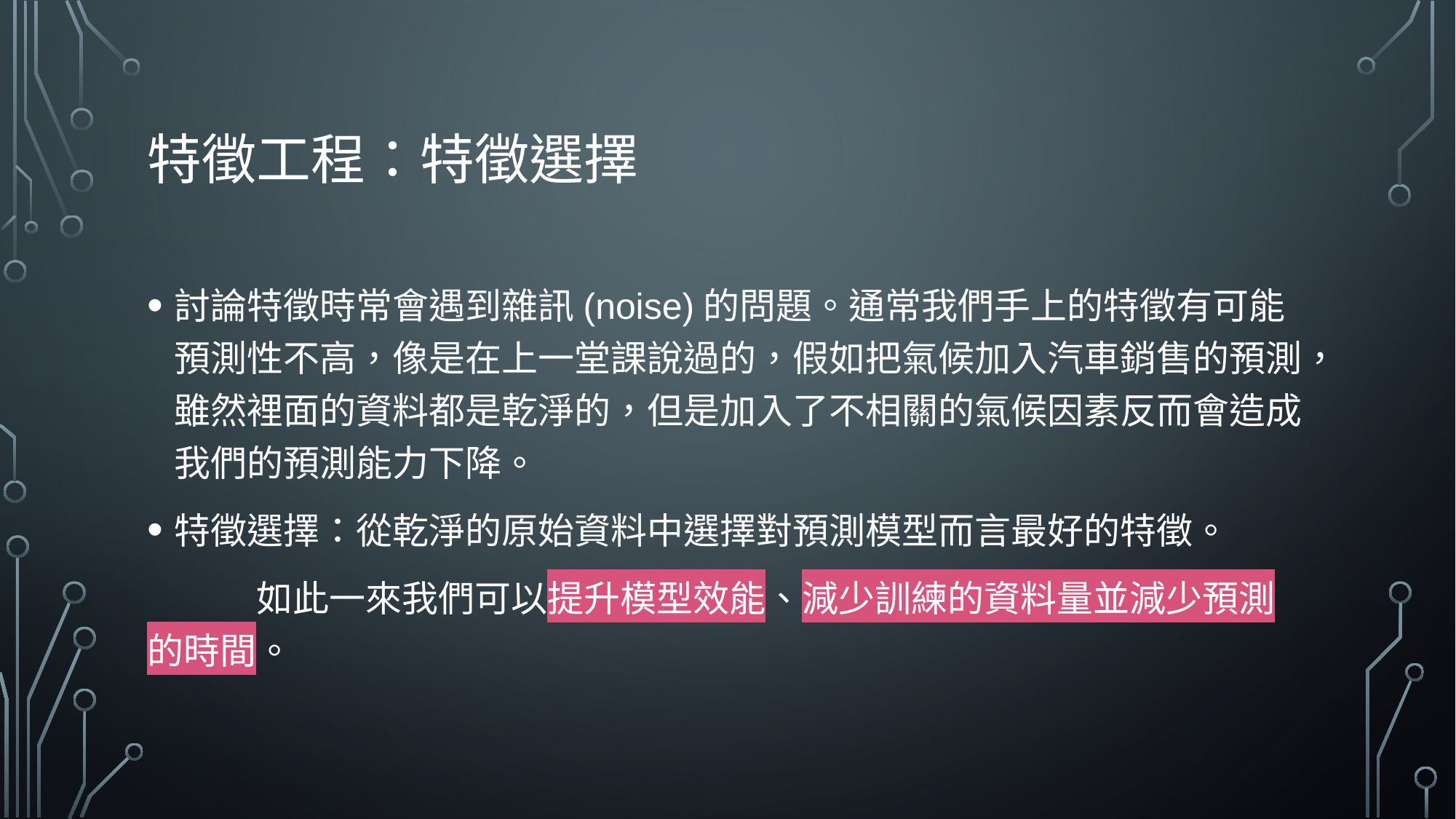

# 特徵工程：特徵選擇
討論特徵時常會遇到雜訊(noise)的問題。通常我們手上的特徵有可能預測性不高，像是在上一堂課說過的，假如把氣候加入汽車銷售的預測，雖然裡面的資料都是乾淨的，但是加入了不相關的氣候因素反而會造成我們的預測能力下降。
特徵選擇：從乾淨的原始資料中選擇對預測模型而言最好的特徵。
	如此一來我們可以提升模型效能、減少訓練的資料量並減少預測的時間。